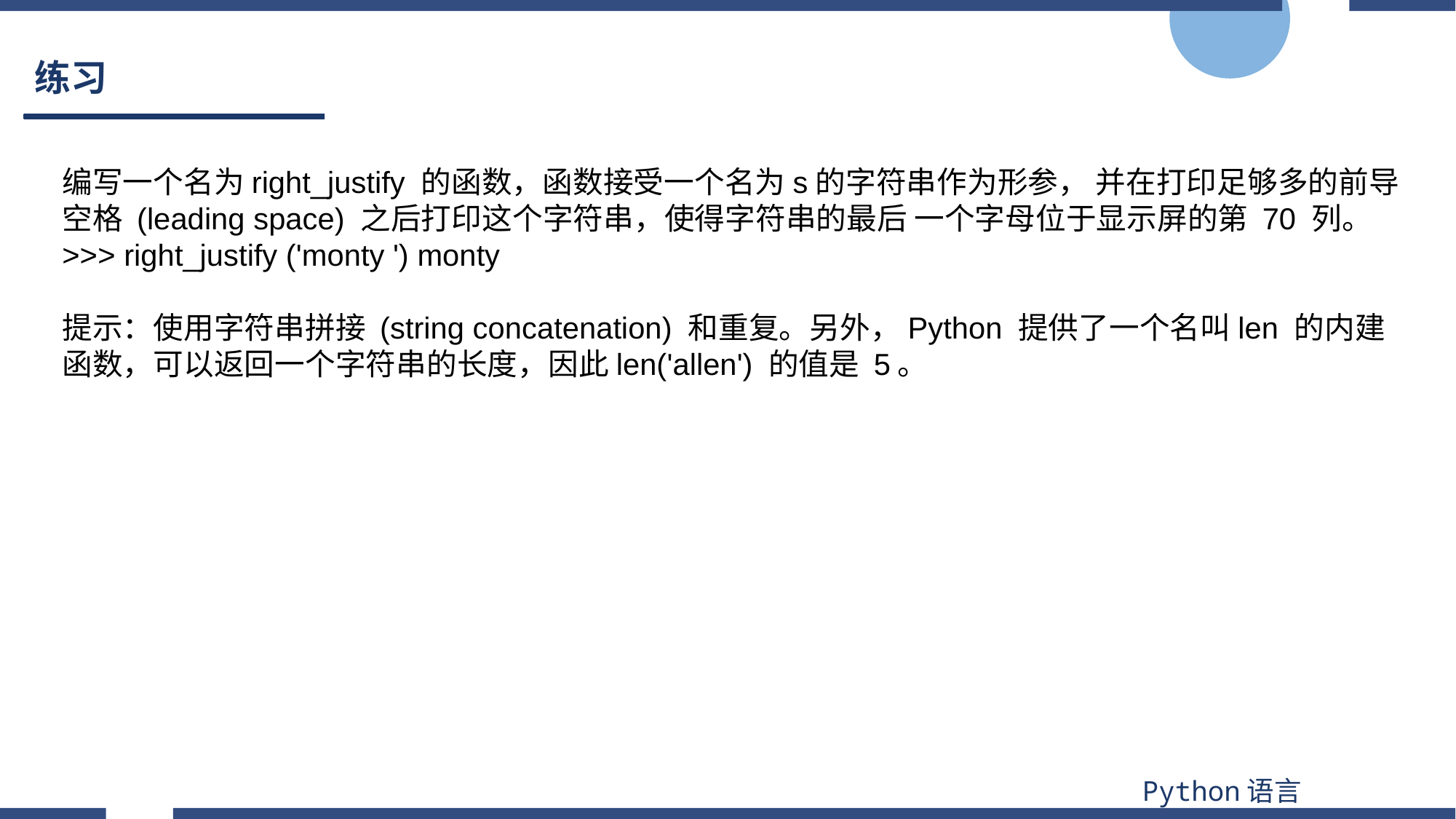

# 练习
编写一个名为right_justify 的函数，函数接受一个名为s的字符串作为形参， 并在打印足够多的前导空格 (leading space) 之后打印这个字符串，使得字符串的最后 一个字母位于显示屏的第 70 列。
>>> right_justify ('monty ') monty

提示：使用字符串拼接 (string concatenation) 和重复。另外，Python 提供了一个名叫len 的内建函数，可以返回一个字符串的长度，因此len('allen') 的值是 5。